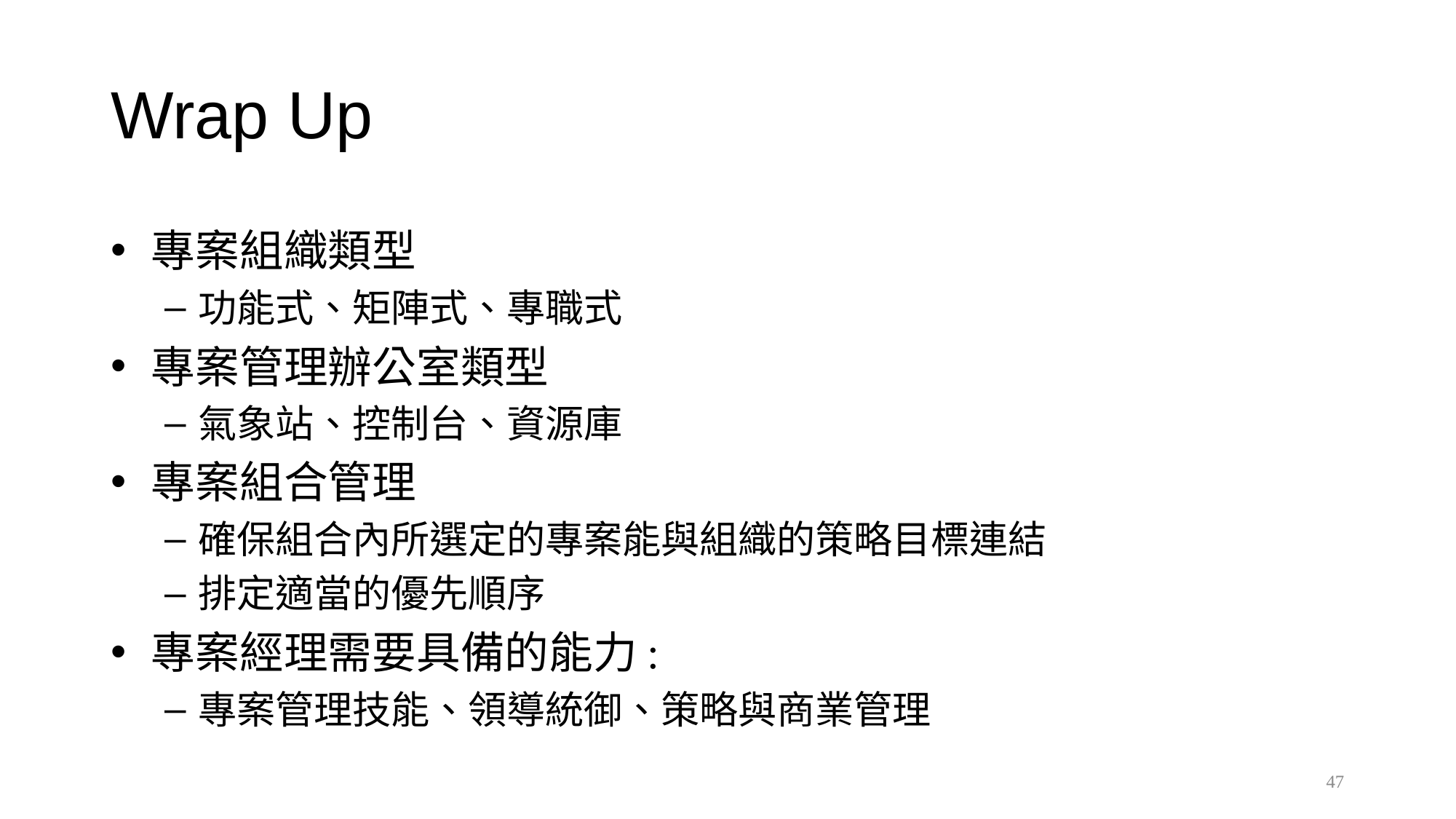

# Wrap Up
專案組織類型
功能式、矩陣式、專職式
專案管理辦公室類型
氣象站、控制台、資源庫
專案組合管理
確保組合內所選定的專案能與組織的策略目標連結
排定適當的優先順序
專案經理需要具備的能力:
專案管理技能、領導統御、策略與商業管理

47